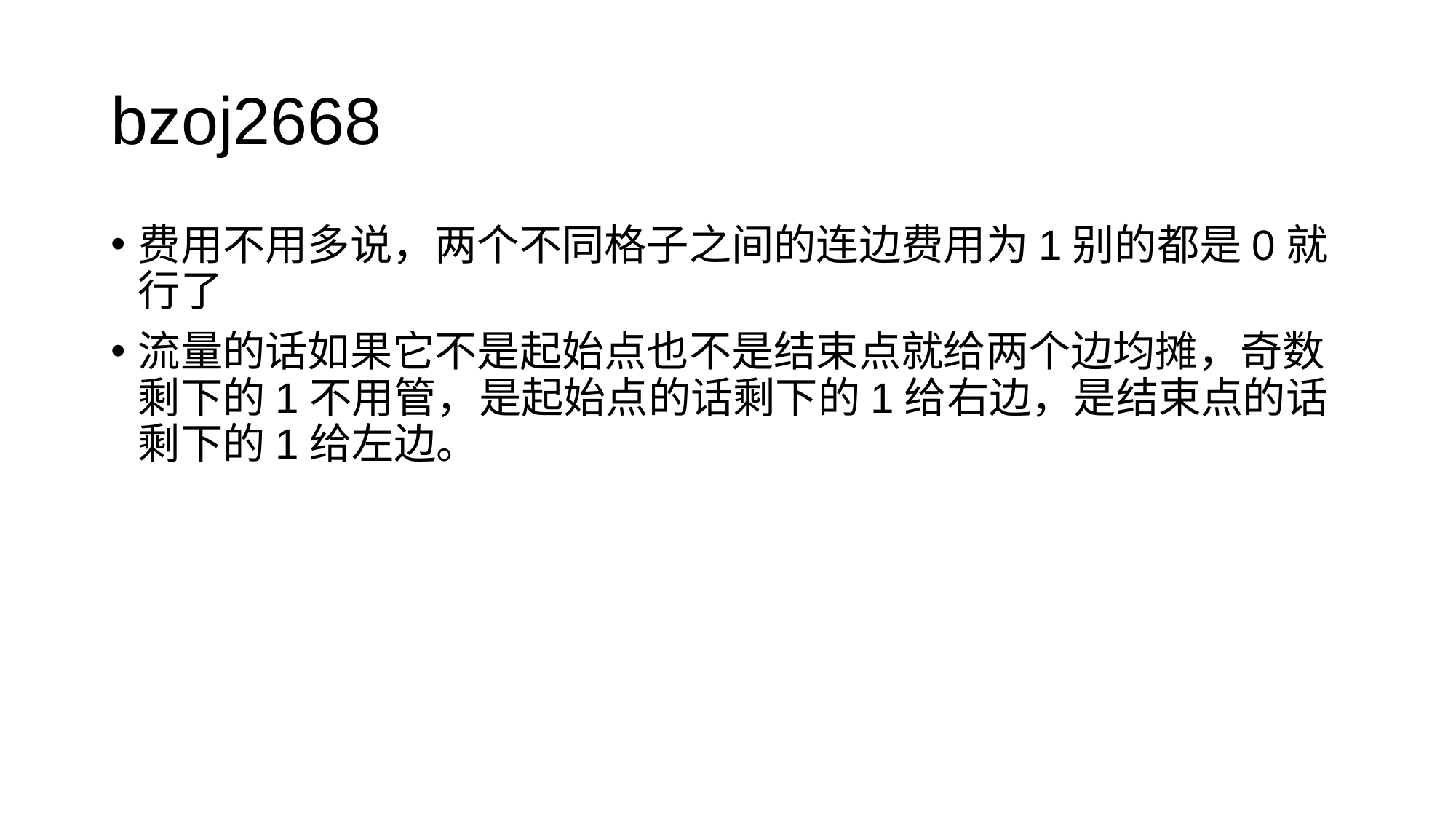

# bzoj2668
费用不用多说，两个不同格子之间的连边费用为1别的都是0就行了
流量的话如果它不是起始点也不是结束点就给两个边均摊，奇数剩下的1不用管，是起始点的话剩下的1给右边，是结束点的话剩下的1给左边。